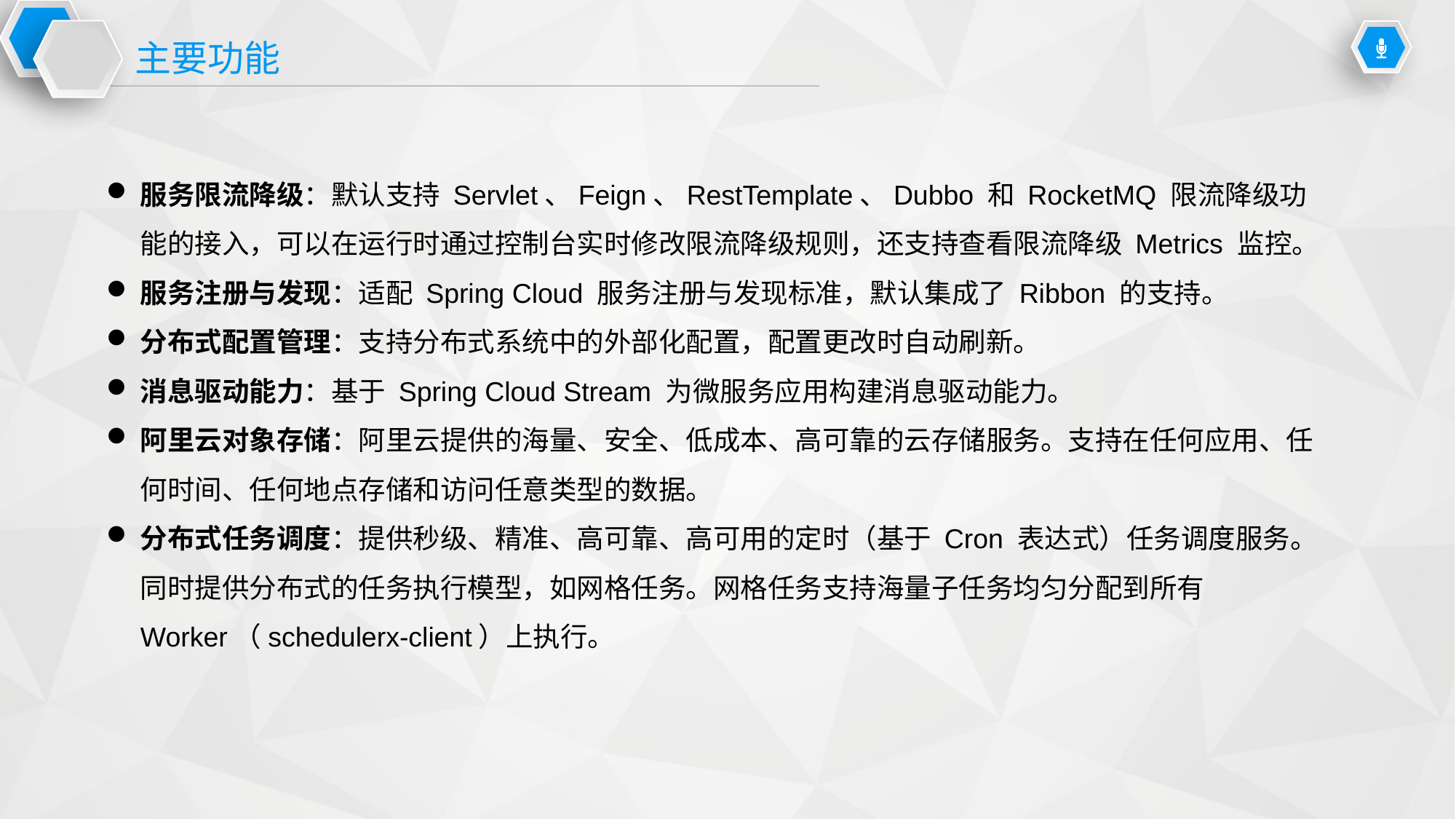

主要功能
服务限流降级：默认支持 Servlet、Feign、RestTemplate、Dubbo 和 RocketMQ 限流降级功能的接入，可以在运行时通过控制台实时修改限流降级规则，还支持查看限流降级 Metrics 监控。
服务注册与发现：适配 Spring Cloud 服务注册与发现标准，默认集成了 Ribbon 的支持。
分布式配置管理：支持分布式系统中的外部化配置，配置更改时自动刷新。
消息驱动能力：基于 Spring Cloud Stream 为微服务应用构建消息驱动能力。
阿里云对象存储：阿里云提供的海量、安全、低成本、高可靠的云存储服务。支持在任何应用、任何时间、任何地点存储和访问任意类型的数据。
分布式任务调度：提供秒级、精准、高可靠、高可用的定时（基于 Cron 表达式）任务调度服务。同时提供分布式的任务执行模型，如网格任务。网格任务支持海量子任务均匀分配到所有 Worker（schedulerx-client）上执行。